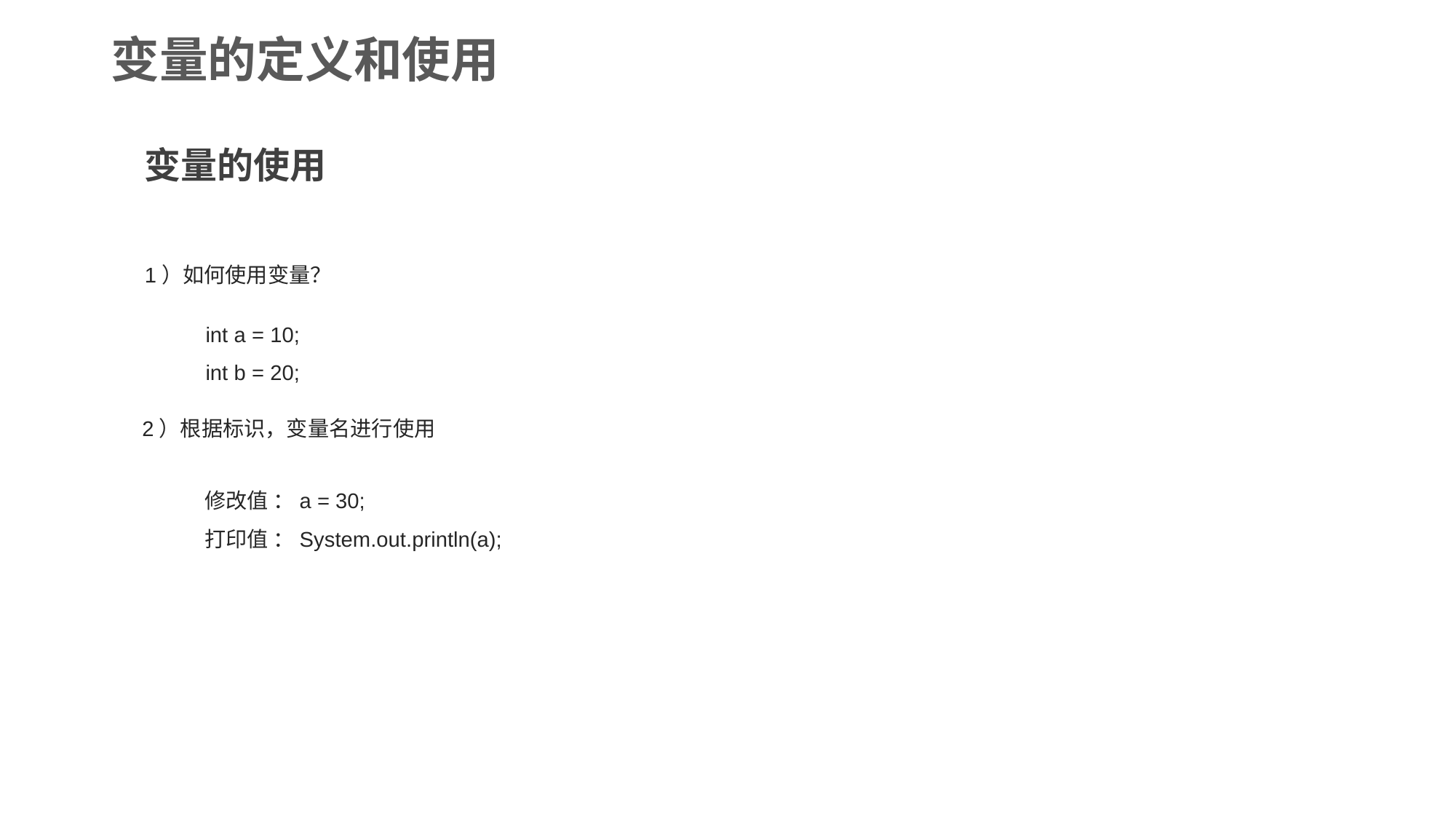

变量的定义和使用
变量的使用
1）如何使用变量？
int a = 10;
int b = 20;
2）根据标识，变量名进行使用
修改值 ：a = 30;
打印值 ：System.out.println(a);